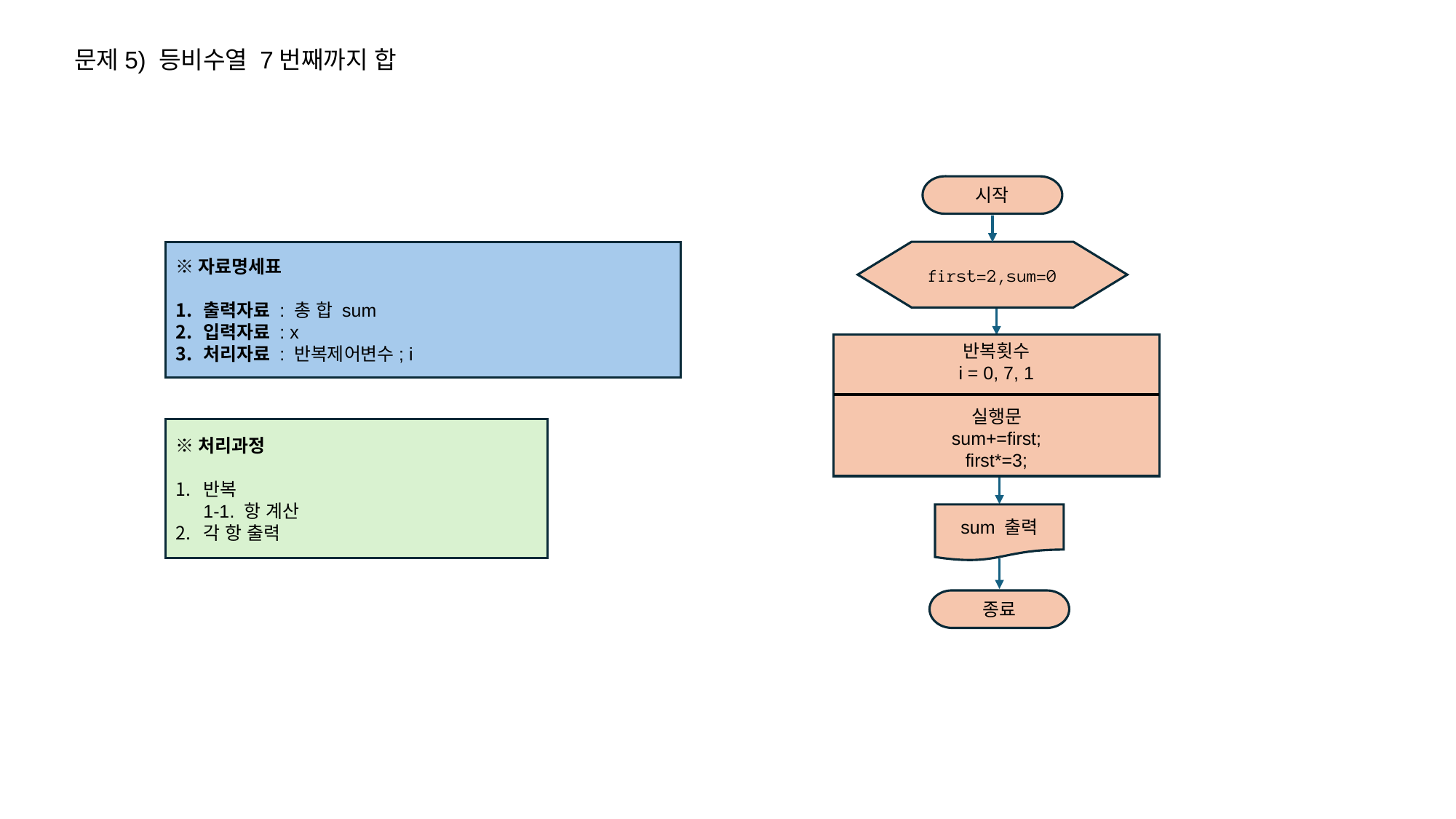

문제5) 등비수열 7번째까지 합
시작
first=2,sum=0
※자료명세표

출력자료 : 총 합 sum
입력자료 : x
처리자료 : 반복제어변수; i
반복횟수
i = 0, 7, 1

실행문
sum+=first;
first*=3;
※처리과정

반복
1-1. 항 계산
각 항 출력
sum 출력
종료